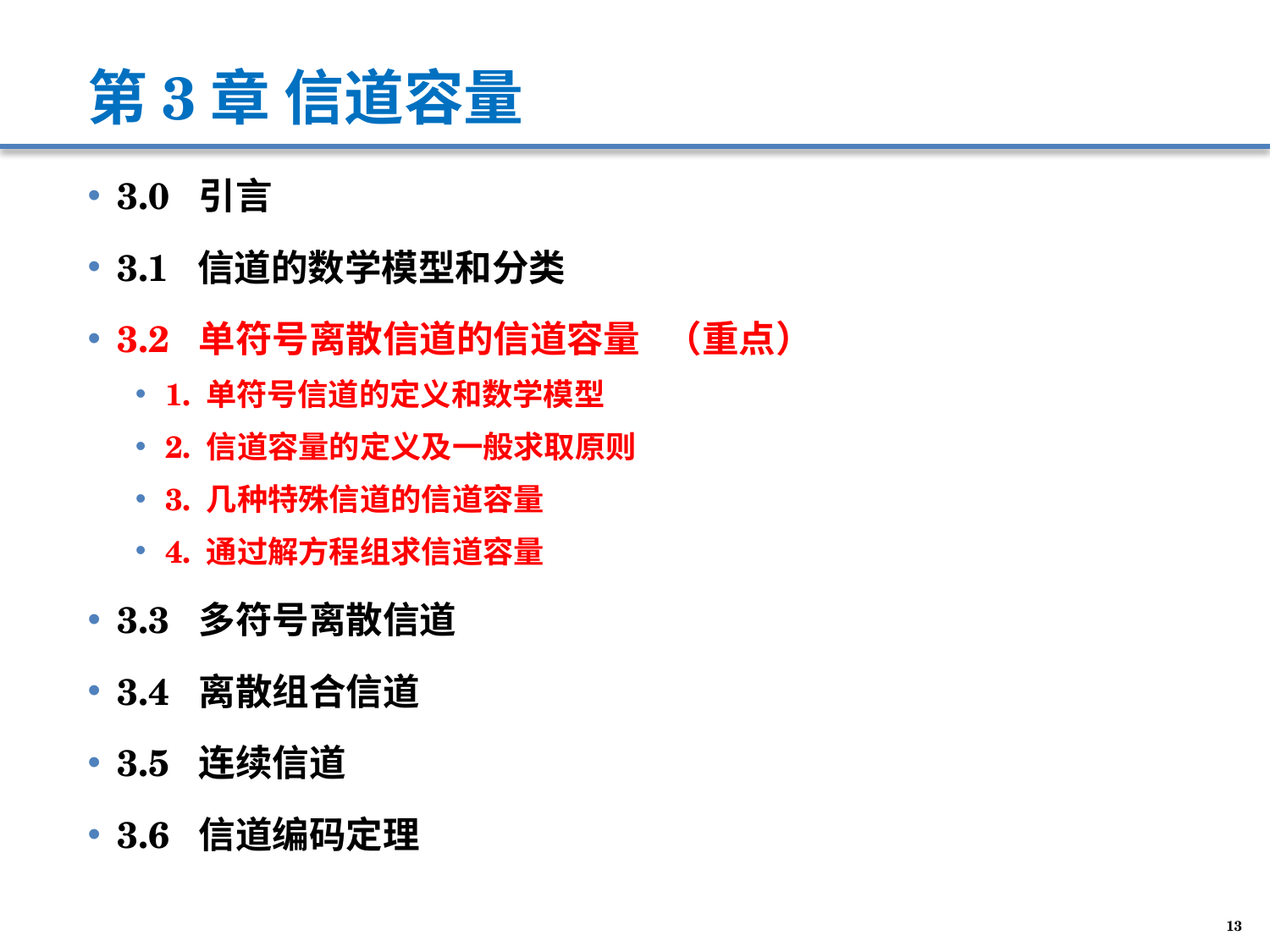

# 第3章 信道容量
3.0  引言
3.1  信道的数学模型和分类
3.2  单符号离散信道的信道容量   （重点）
1. 单符号信道的定义和数学模型
2. 信道容量的定义及一般求取原则
3. 几种特殊信道的信道容量
4. 通过解方程组求信道容量
3.3  多符号离散信道
3.4  离散组合信道
3.5  连续信道
3.6  信道编码定理
13